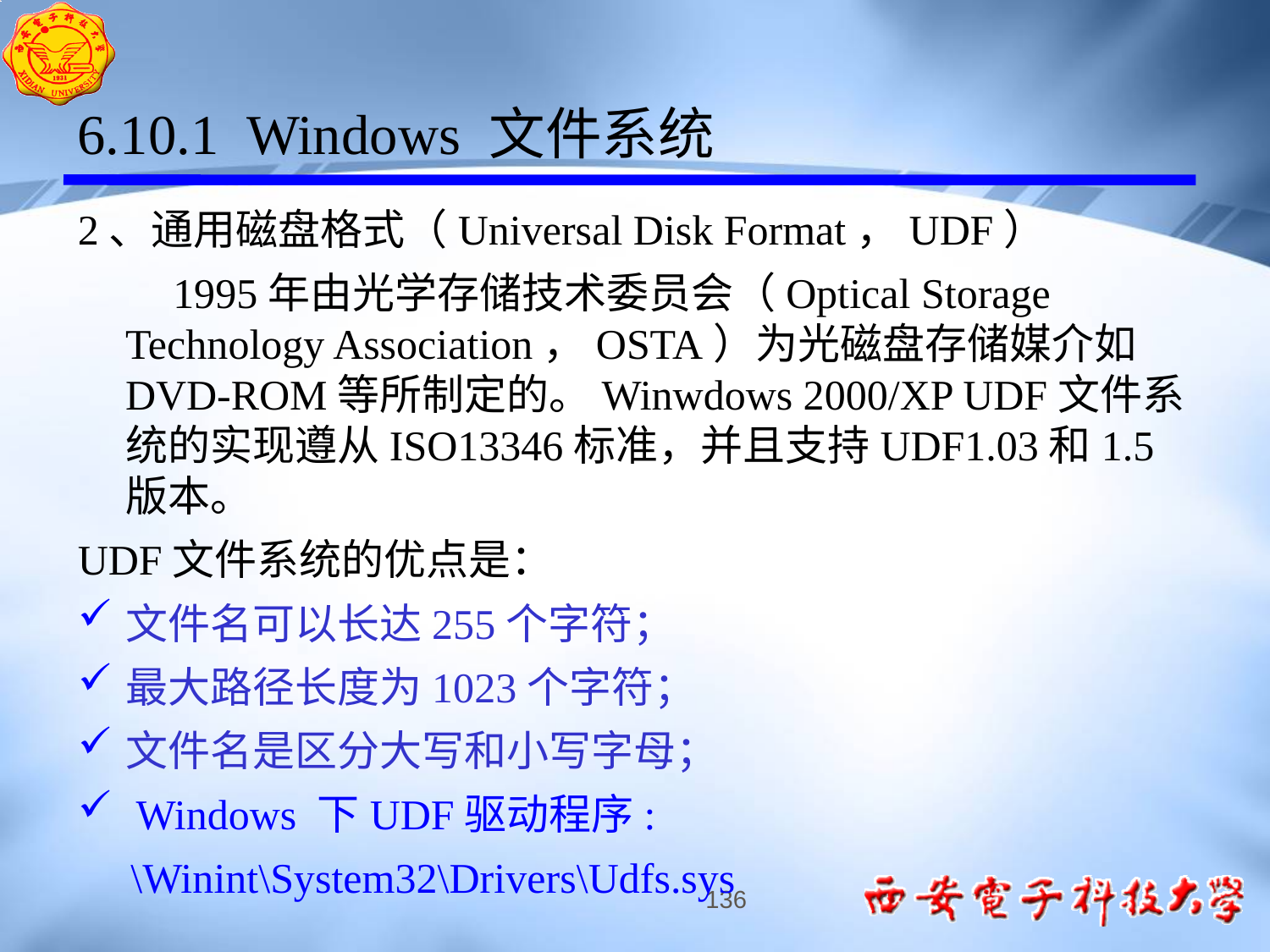

6.10.1  Windows 文件系统
2、通用磁盘格式（Universal Disk Format，UDF）
         1995年由光学存储技术委员会（Optical Storage Technology Association，OSTA）为光磁盘存储媒介如DVD-ROM等所制定的。Winwdows 2000/XP UDF文件系统的实现遵从ISO13346标准，并且支持UDF1.03和1.5 版本。
UDF文件系统的优点是：
文件名可以长达255个字符；
最大路径长度为1023个字符；
文件名是区分大写和小写字母；
 Windows 下UDF驱动程序:
     \Winint\System32\Drivers\Udfs.sys
136